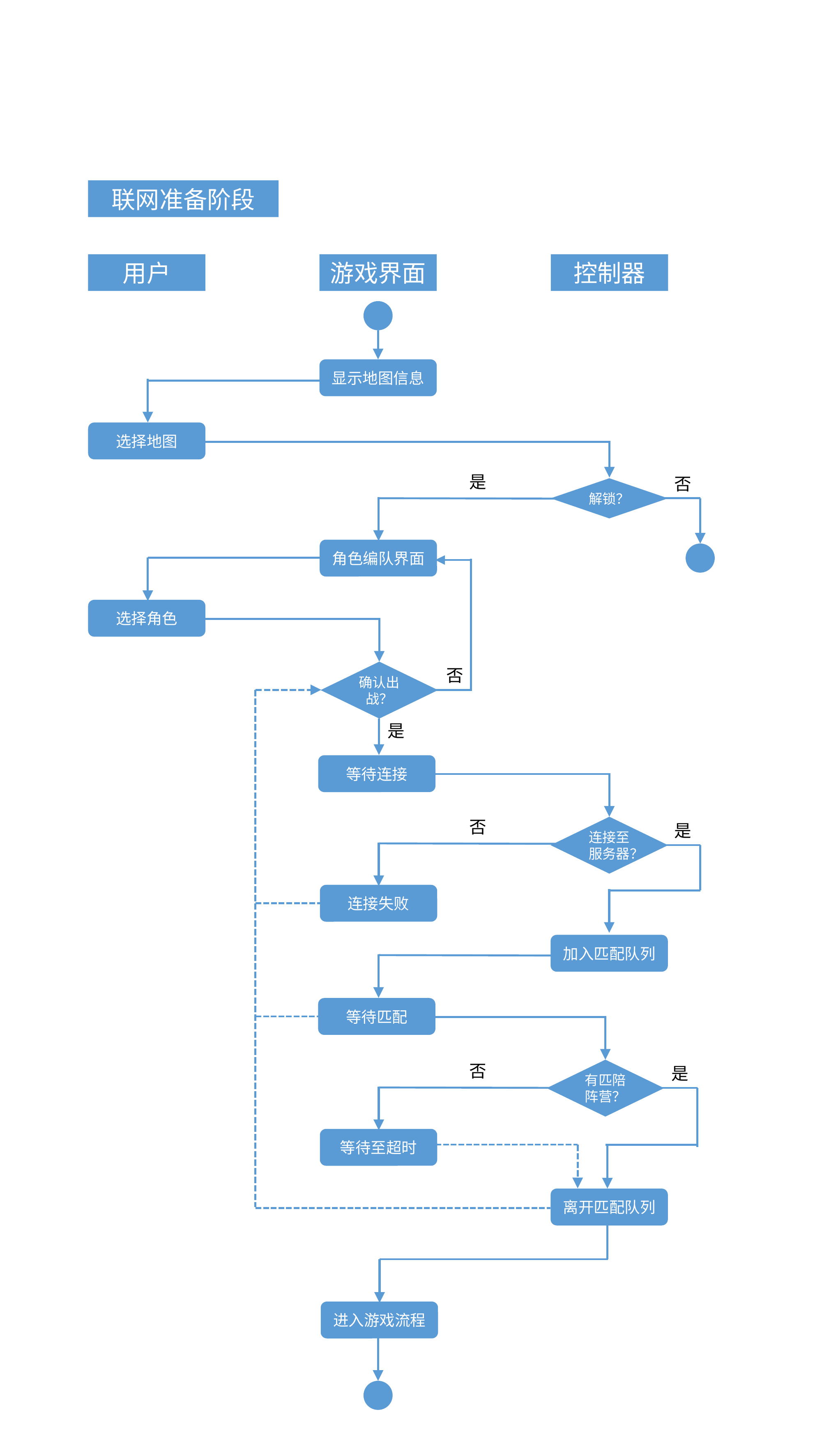

联网准备阶段
用户
游戏界面
控制器

显示地图信息
选择地图
是
否
解锁？
角色编队界面

选择角色
确认出战？
否
是
等待连接
否
连接至服务器？
是
连接失败
加入匹配队列
等待匹配
否
是
有匹陪阵营？
等待至超时
离开匹配队列
进入游戏流程